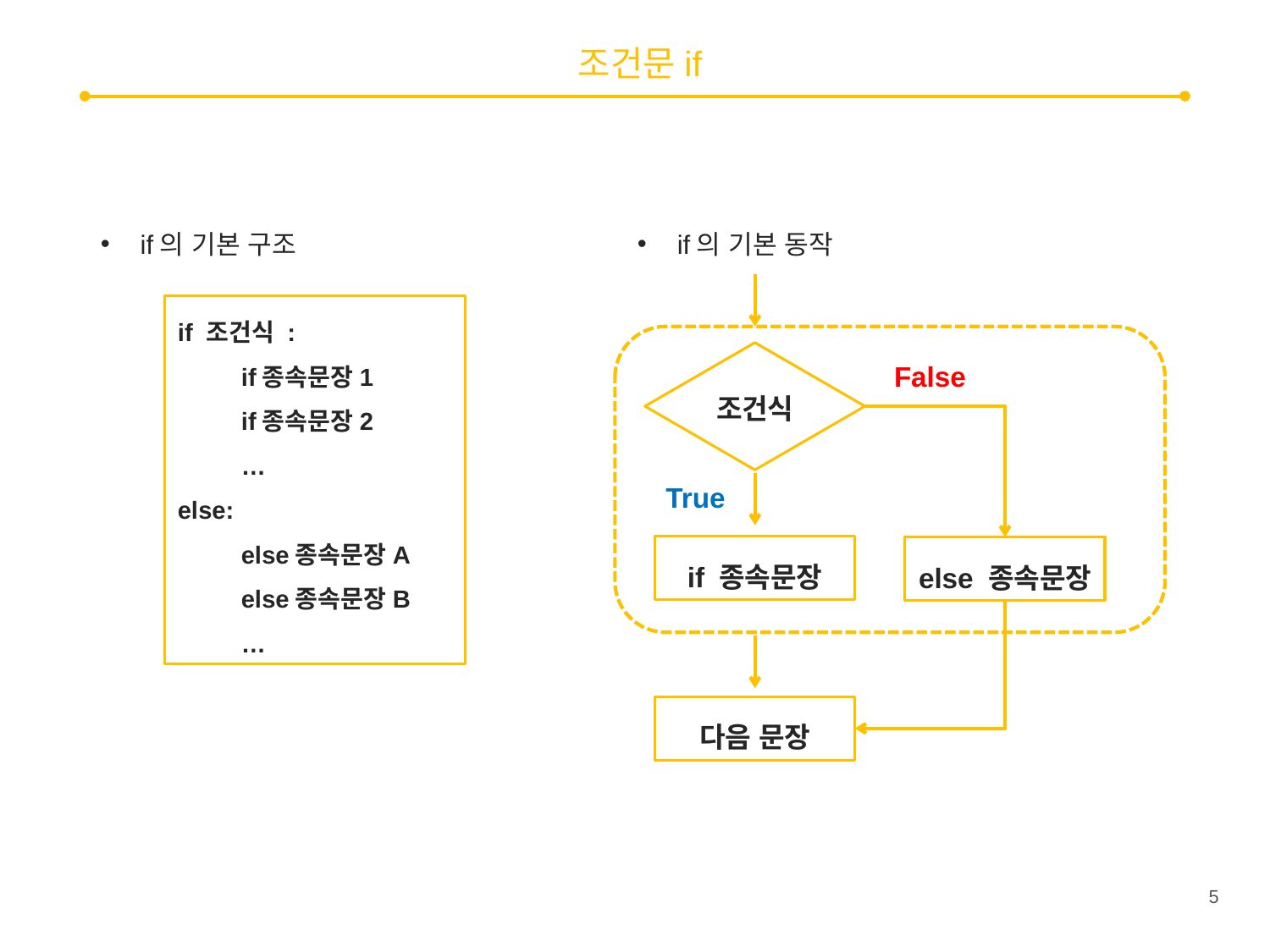

# 조건문if
if의 기본 구조
if의 기본 동작
if 조건식 :
if종속문장1
if종속문장2
…
else:
else종속문장A
else종속문장B
…

False

조건식
True
if 종속문장
else 종속문장
다음 문장